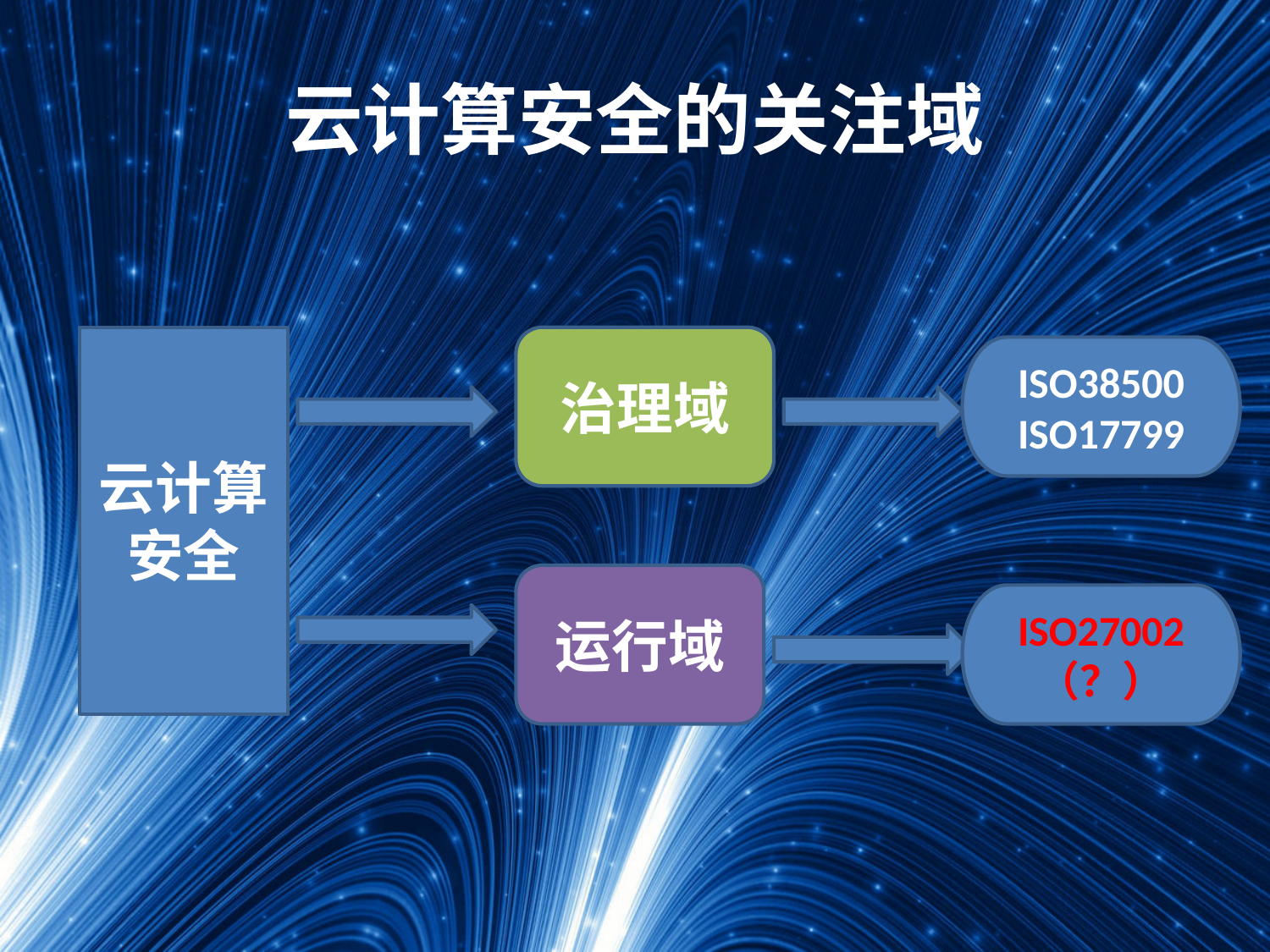

# 云计算安全的关注域
云计算安全
治理域
ISO38500
ISO17799

运行域
ISO27002
（？）